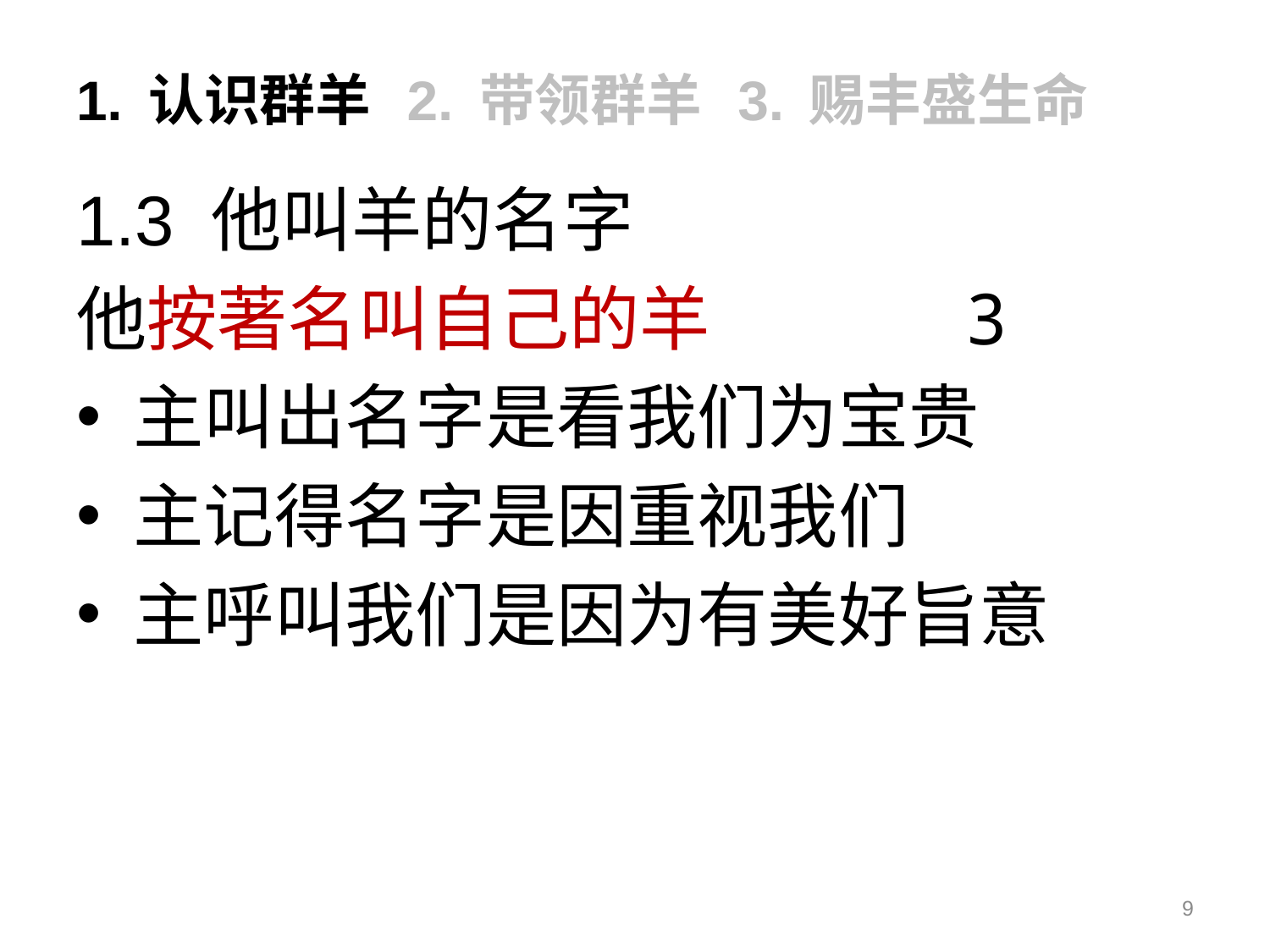

1. 认识群羊  2. 带领群羊  3. 赐丰盛生命
1.3 他叫羊的名字
他按著名叫自己的羊			3
 主叫出名字是看我们为宝贵
 主记得名字是因重视我们
 主呼叫我们是因为有美好旨意
9